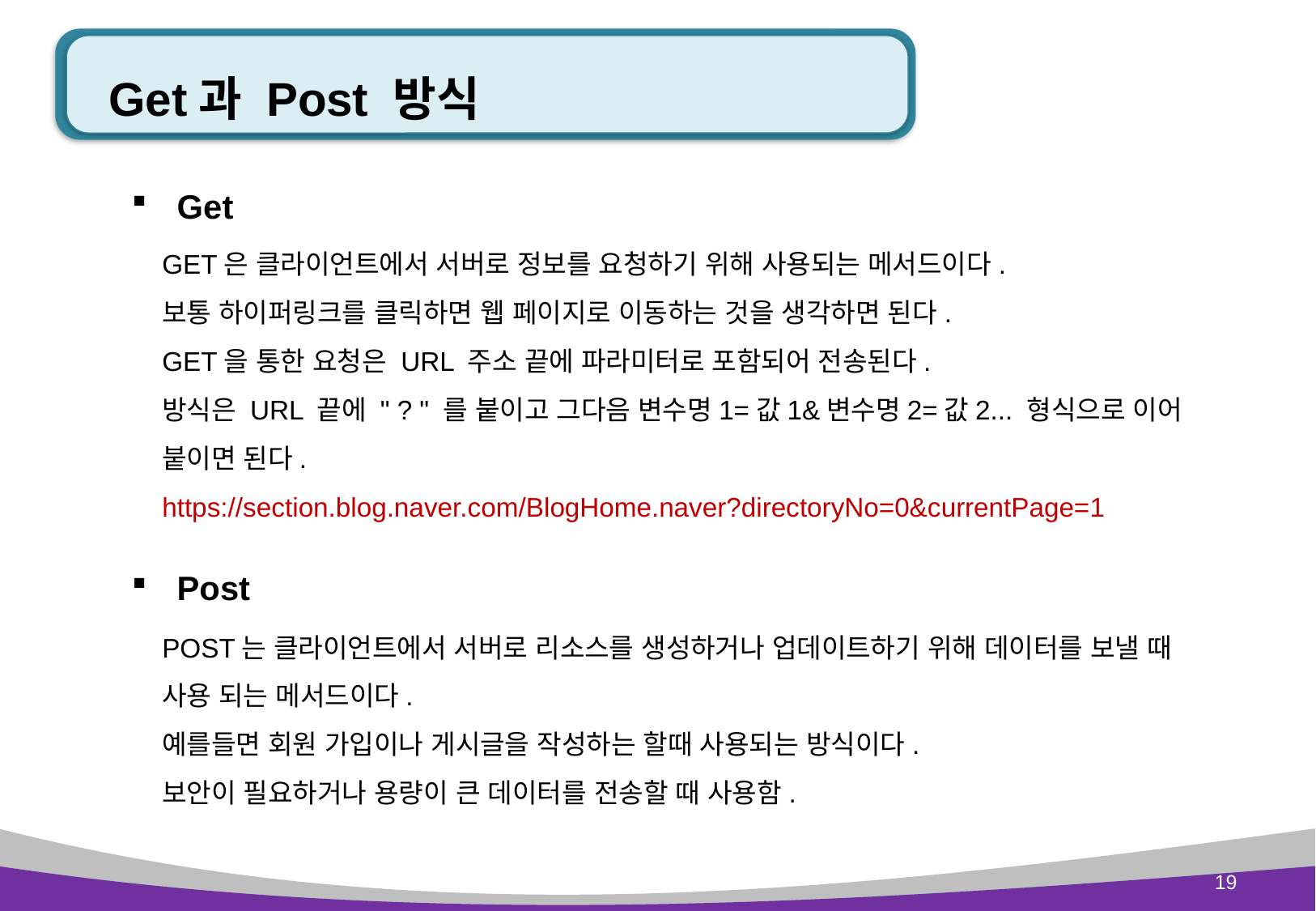

# Get과 Post 방식
Get
GET은 클라이언트에서 서버로 정보를 요청하기 위해 사용되는 메서드이다. 
보통 하이퍼링크를 클릭하면 웹 페이지로 이동하는 것을 생각하면 된다.
GET을 통한 요청은 URL 주소 끝에 파라미터로 포함되어 전송된다.
방식은 URL 끝에 " ? " 를 붙이고 그다음 변수명1=값1&변수명2=값2... 형식으로 이어 붙이면 된다.
https://section.blog.naver.com/BlogHome.naver?directoryNo=0&currentPage=1
Post
POST는 클라이언트에서 서버로 리소스를 생성하거나 업데이트하기 위해 데이터를 보낼 때 사용 되는 메서드이다.
예를들면 회원 가입이나 게시글을 작성하는 할때 사용되는 방식이다.
보안이 필요하거나 용량이 큰 데이터를 전송할 때 사용함.
19